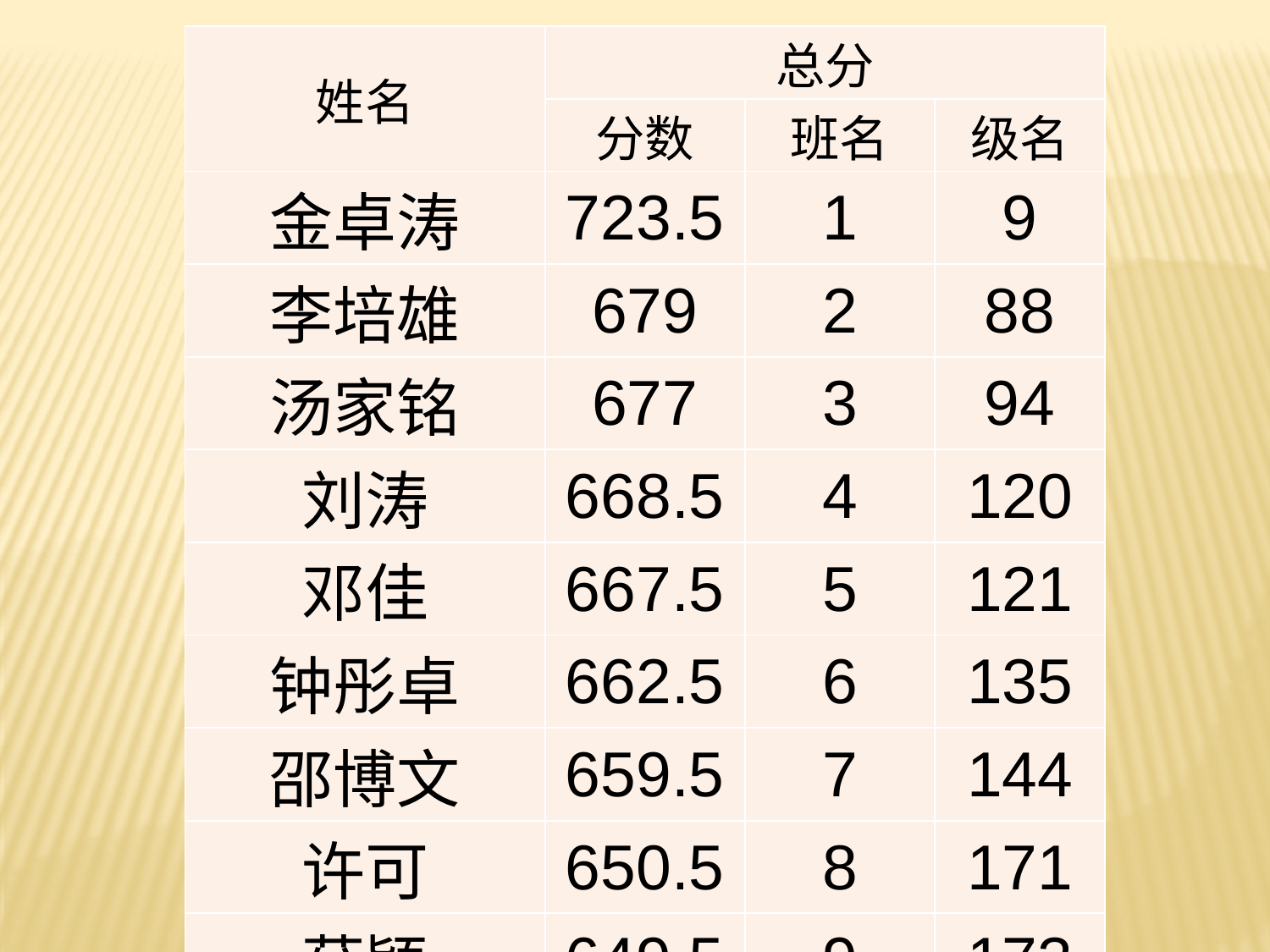

| 姓名 | 总分 |  |  |
| --- | --- | --- | --- |
|  | 分数 | 班名 | 级名 |
| 金卓涛 | 723.5 | 1 | 9 |
| 李培雄 | 679 | 2 | 88 |
| 汤家铭 | 677 | 3 | 94 |
| 刘涛 | 668.5 | 4 | 120 |
| 邓佳 | 667.5 | 5 | 121 |
| 钟彤卓 | 662.5 | 6 | 135 |
| 邵博文 | 659.5 | 7 | 144 |
| 许可 | 650.5 | 8 | 171 |
| 薛颖 | 649.5 | 9 | 173 |
| 范佳瀚 | 647.5 | 10 | 180 |